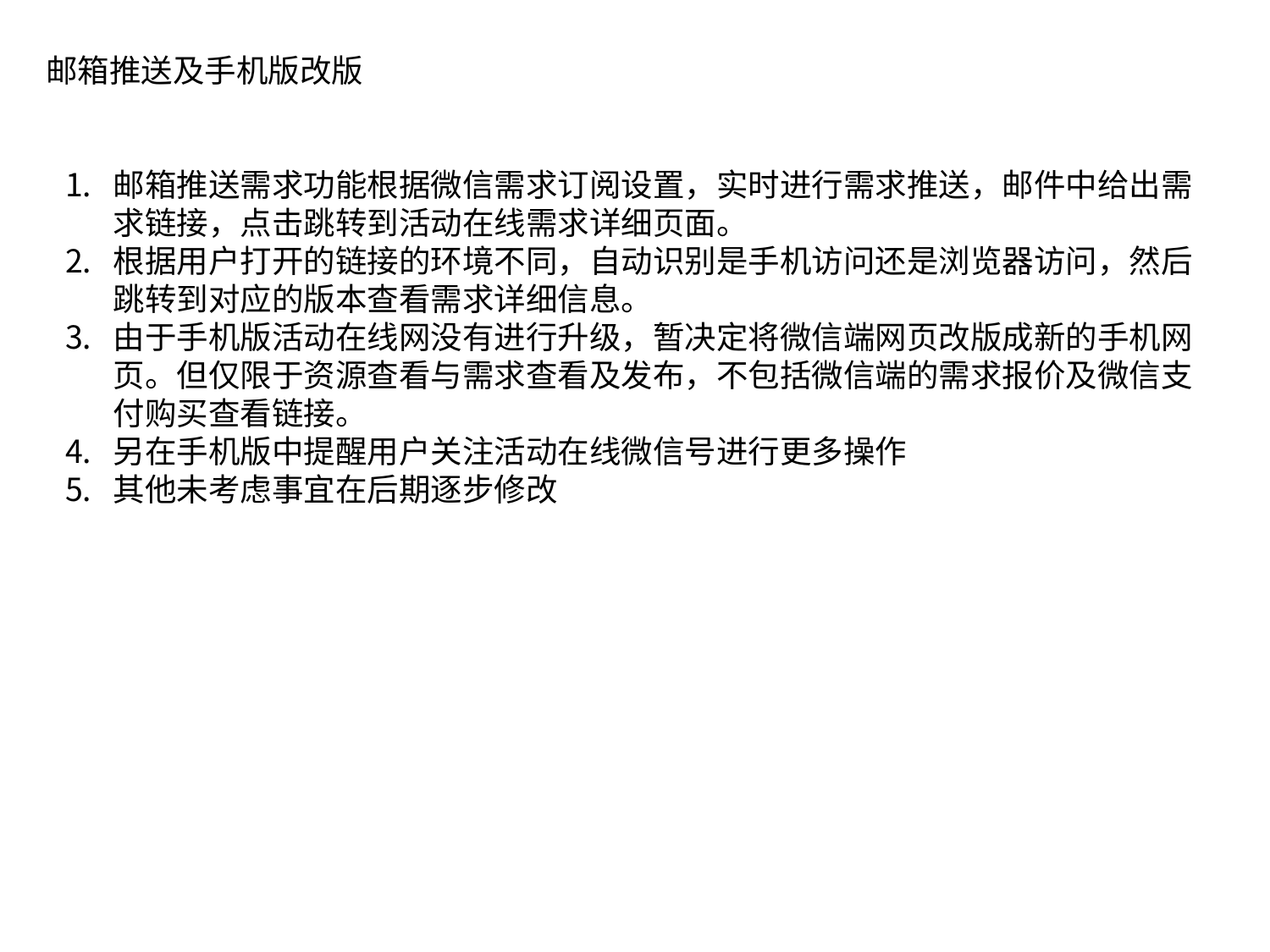

邮箱推送及手机版改版
邮箱推送需求功能根据微信需求订阅设置，实时进行需求推送，邮件中给出需求链接，点击跳转到活动在线需求详细页面。
根据用户打开的链接的环境不同，自动识别是手机访问还是浏览器访问，然后跳转到对应的版本查看需求详细信息。
由于手机版活动在线网没有进行升级，暂决定将微信端网页改版成新的手机网页。但仅限于资源查看与需求查看及发布，不包括微信端的需求报价及微信支付购买查看链接。
另在手机版中提醒用户关注活动在线微信号进行更多操作
其他未考虑事宜在后期逐步修改